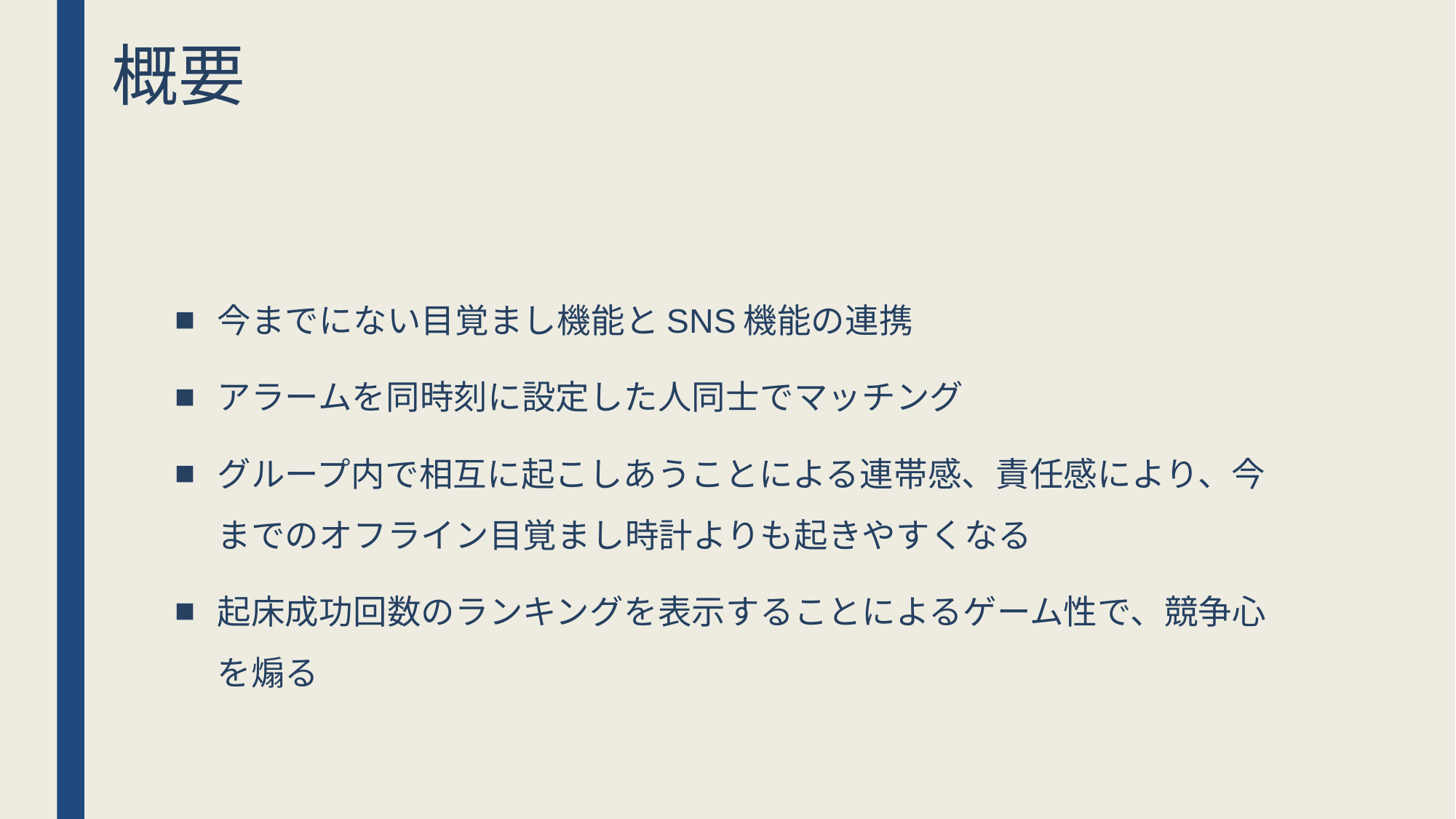

# 概要
今までにない目覚まし機能とSNS機能の連携
アラームを同時刻に設定した人同士でマッチング
グループ内で相互に起こしあうことによる連帯感、責任感により、今までのオフライン目覚まし時計よりも起きやすくなる
起床成功回数のランキングを表示することによるゲーム性で、競争心を煽る